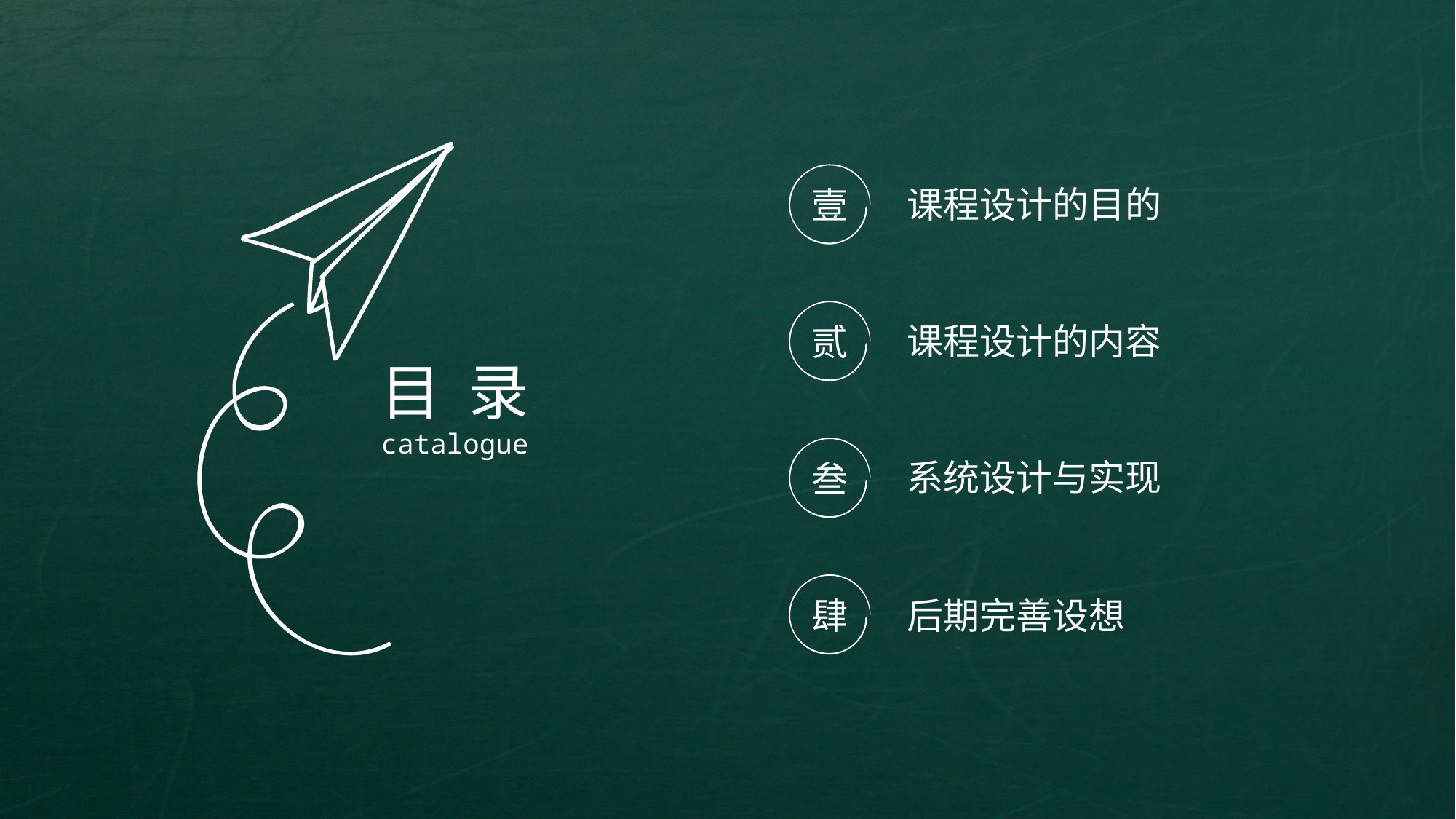

壹
课程设计的目的
贰
课程设计的内容
目  录
catalogue
叁
系统设计与实现
肆
后期完善设想